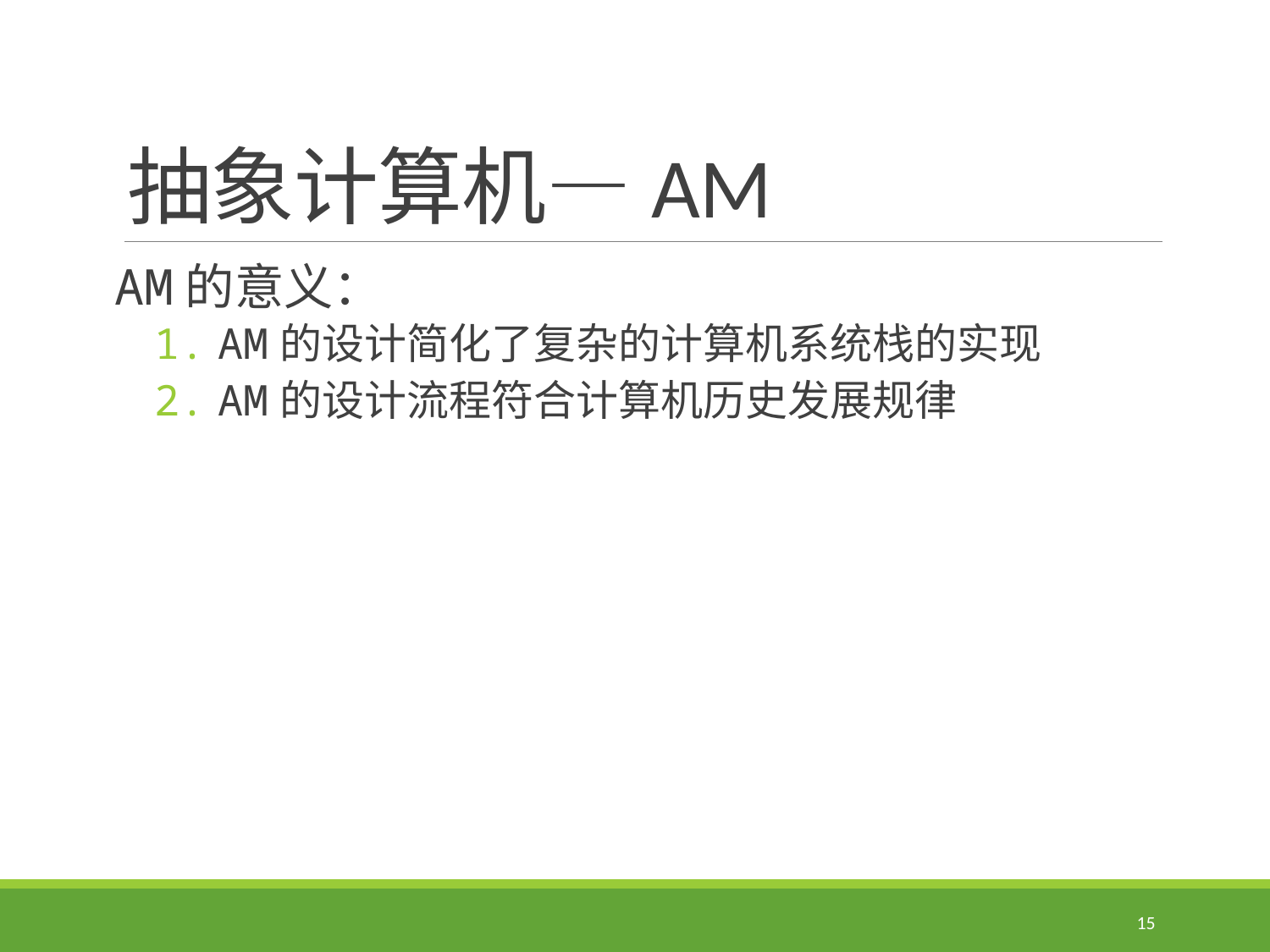

# 抽象计算机—AM
AM的意义：
AM的设计简化了复杂的计算机系统栈的实现
AM的设计流程符合计算机历史发展规律
15